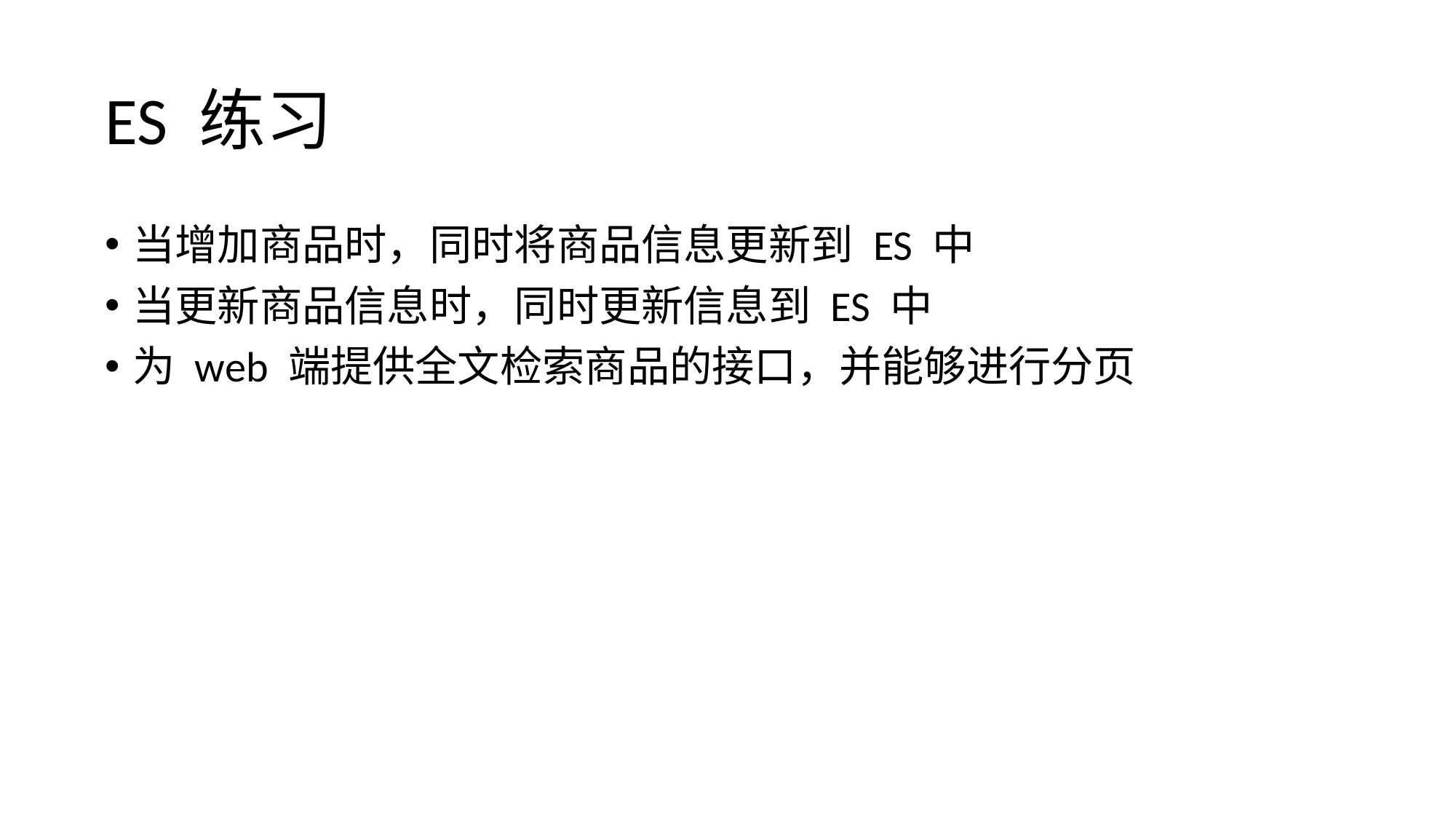

# ES 练习
当增加商品时，同时将商品信息更新到 ES 中
当更新商品信息时，同时更新信息到 ES 中
为 web 端提供全文检索商品的接口，并能够进行分页